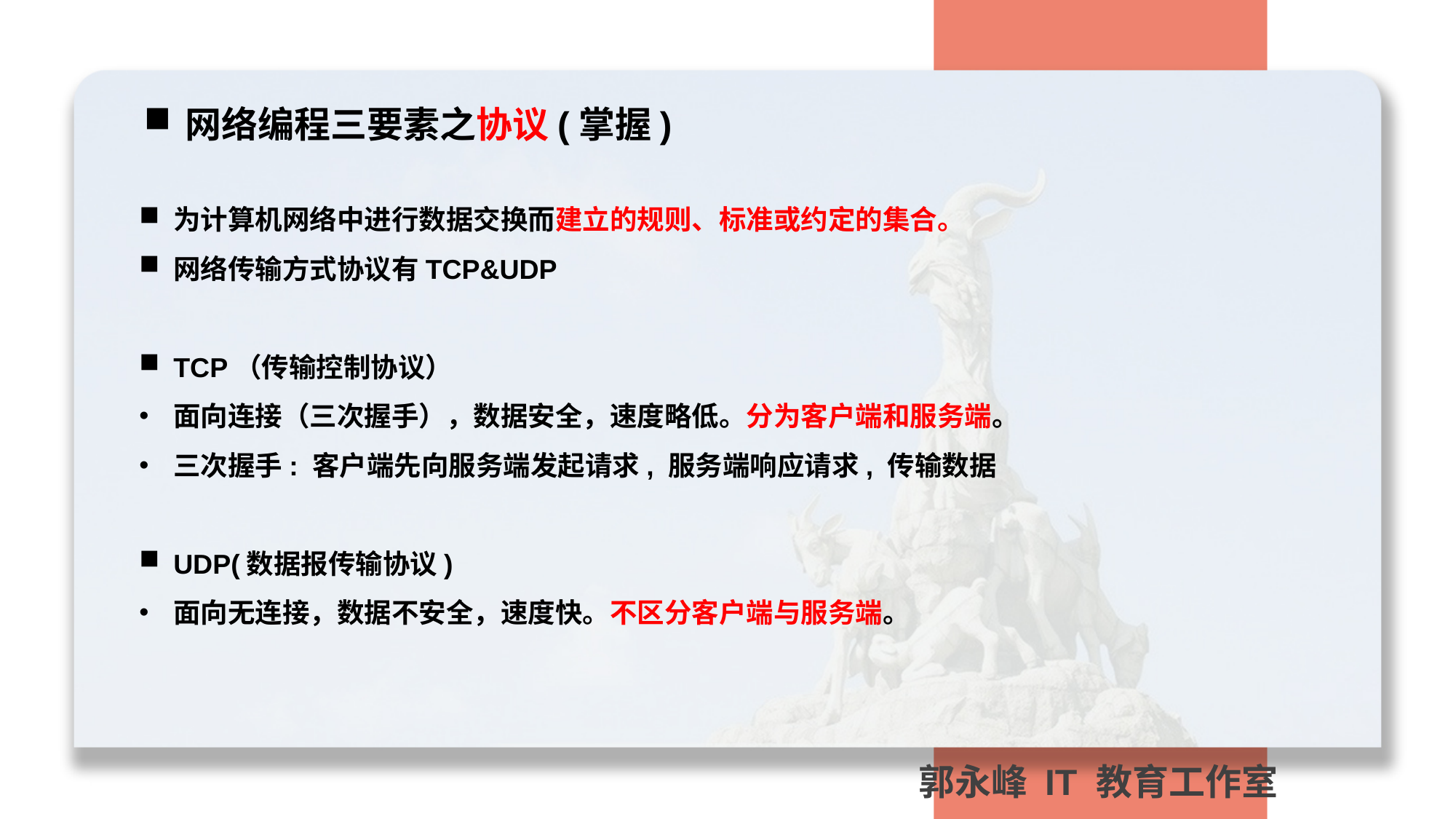

网络编程三要素之协议(掌握)
为计算机网络中进行数据交换而建立的规则、标准或约定的集合。
网络传输方式协议有TCP&UDP

TCP（传输控制协议）
面向连接（三次握手），数据安全，速度略低。分为客户端和服务端。
三次握手: 客户端先向服务端发起请求, 服务端响应请求, 传输数据

UDP(数据报传输协议)
面向无连接，数据不安全，速度快。不区分客户端与服务端。